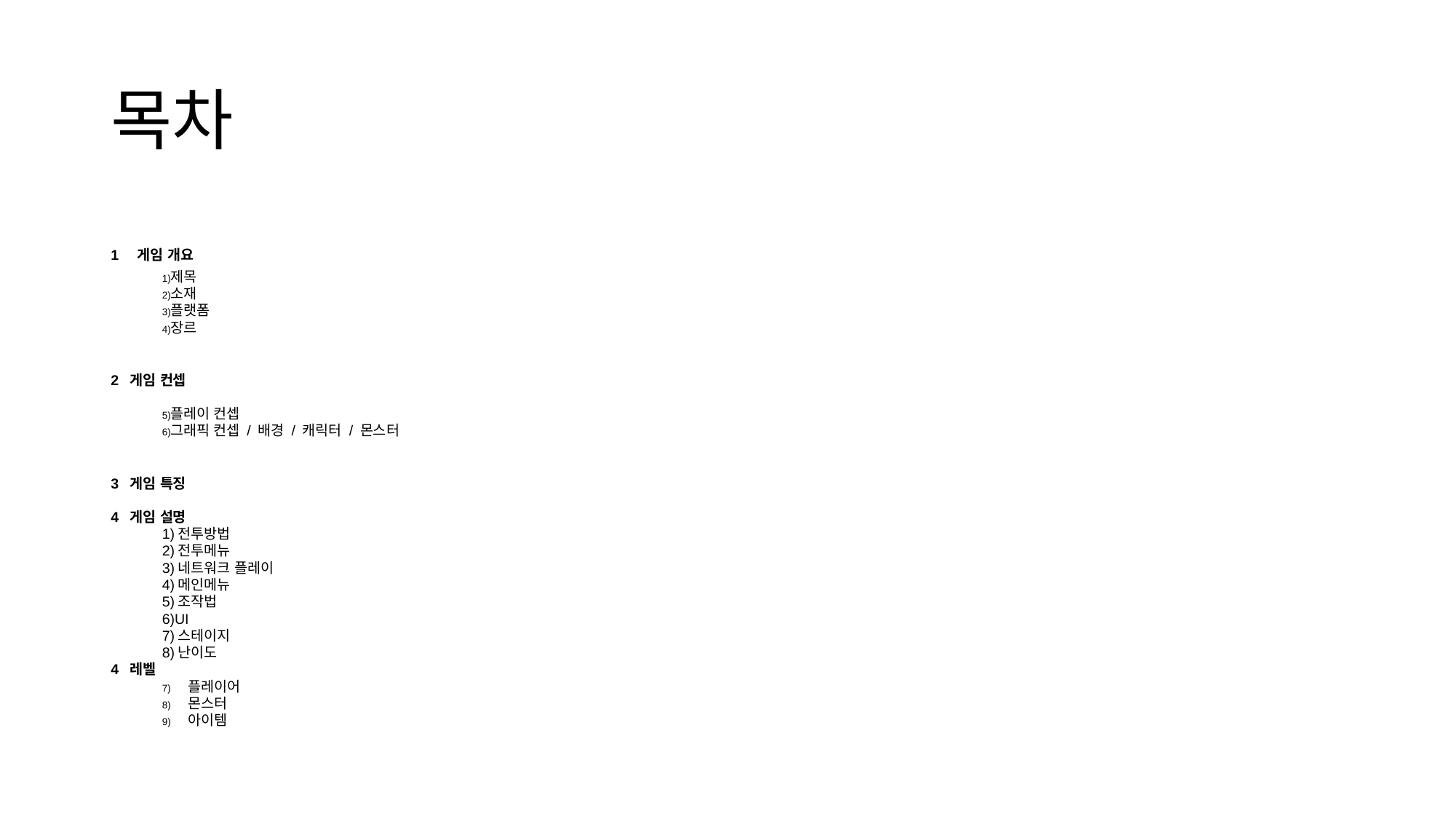

# 목차
1 게임 개요
제목
소재
플랫폼
장르

2  게임 컨셉

플레이 컨셉
그래픽 컨셉 / 배경 / 캐릭터 / 몬스터

3  게임 특징

4  게임 설명
1)전투방법
2)전투메뉴
3)네트워크 플레이
4)메인메뉴
5)조작법
6)UI
7)스테이지
8)난이도
4  레벨
플레이어
몬스터
아이템